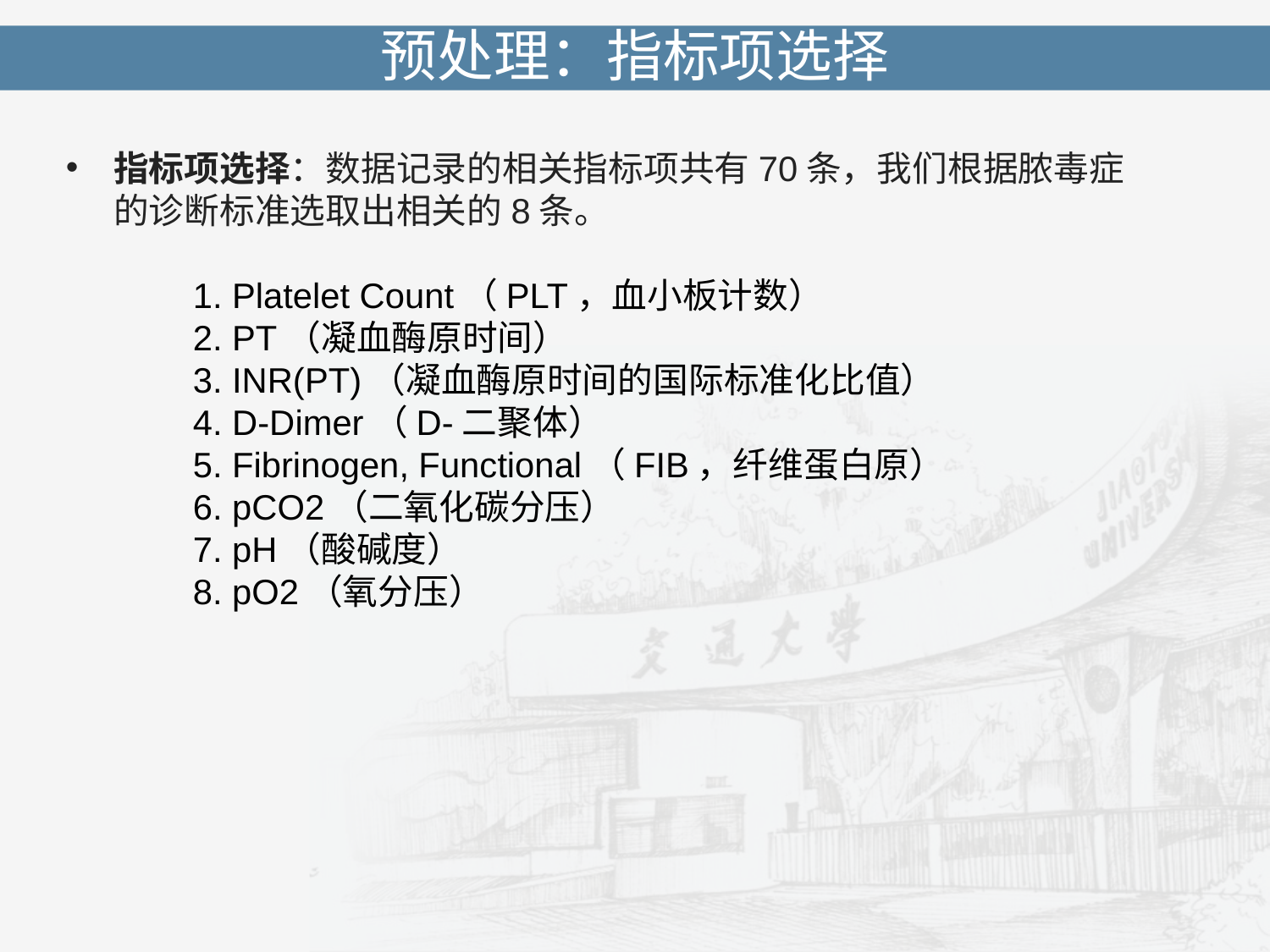

预处理：指标项选择
指标项选择：数据记录的相关指标项共有70条，我们根据脓毒症的诊断标准选取出相关的8条。

	1. Platelet Count（PLT，血小板计数）
	2. PT（凝血酶原时间）
	3. INR(PT)（凝血酶原时间的国际标准化比值）
	4. D-Dimer（D-二聚体）
	5. Fibrinogen, Functional（FIB，纤维蛋白原）
	6. pCO2（二氧化碳分压）
	7. pH（酸碱度）
	8. pO2（氧分压）